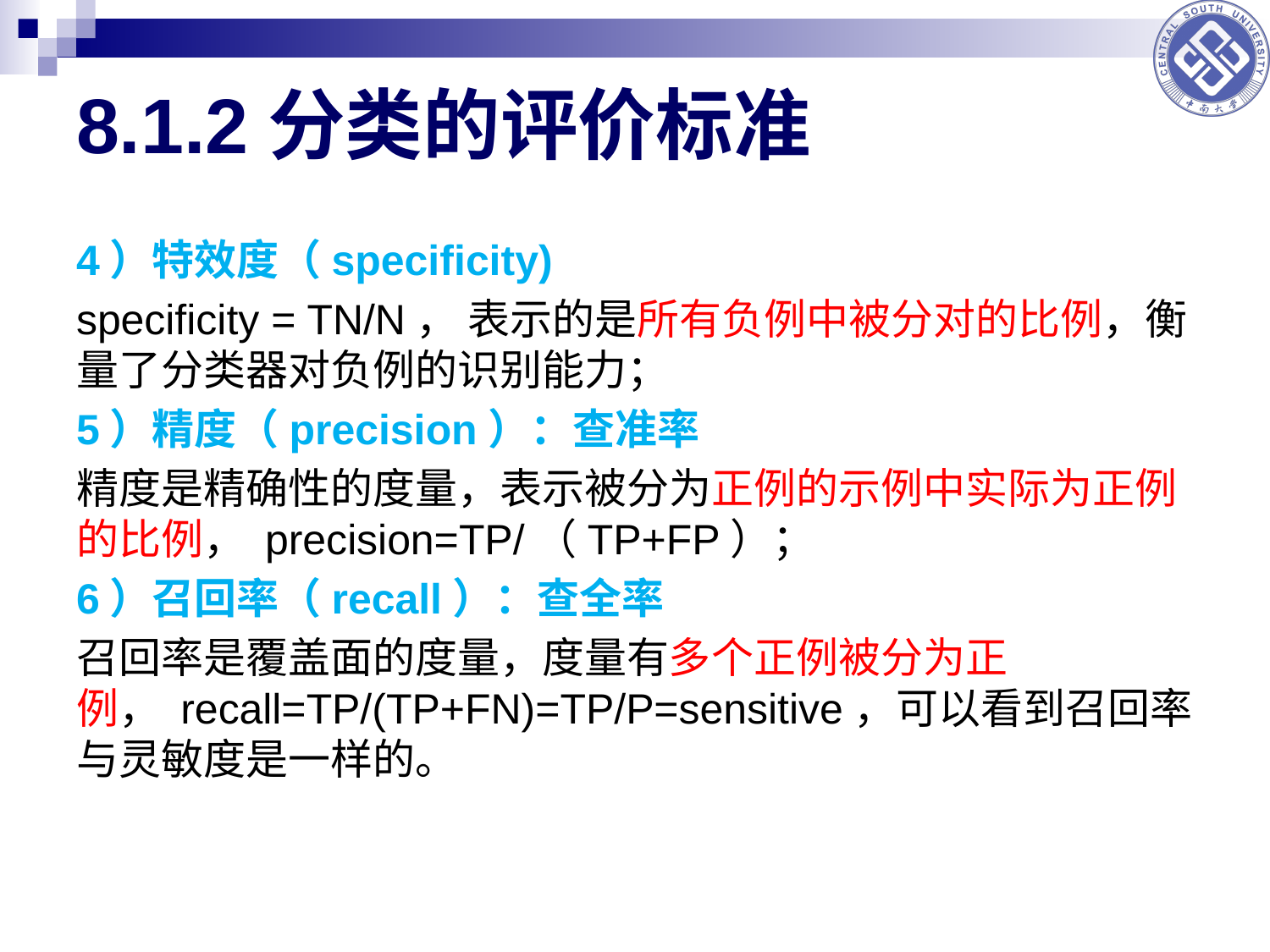

# 8.1.2分类的评价标准
4）特效度（specificity)
specificity = TN/N， 表示的是所有负例中被分对的比例，衡量了分类器对负例的识别能力；
5）精度（precision）：查准率
精度是精确性的度量，表示被分为正例的示例中实际为正例的比例， precision=TP/（TP+FP）；
6）召回率（recall）：查全率
召回率是覆盖面的度量，度量有多个正例被分为正例， recall=TP/(TP+FN)=TP/P=sensitive，可以看到召回率与灵敏度是一样的。